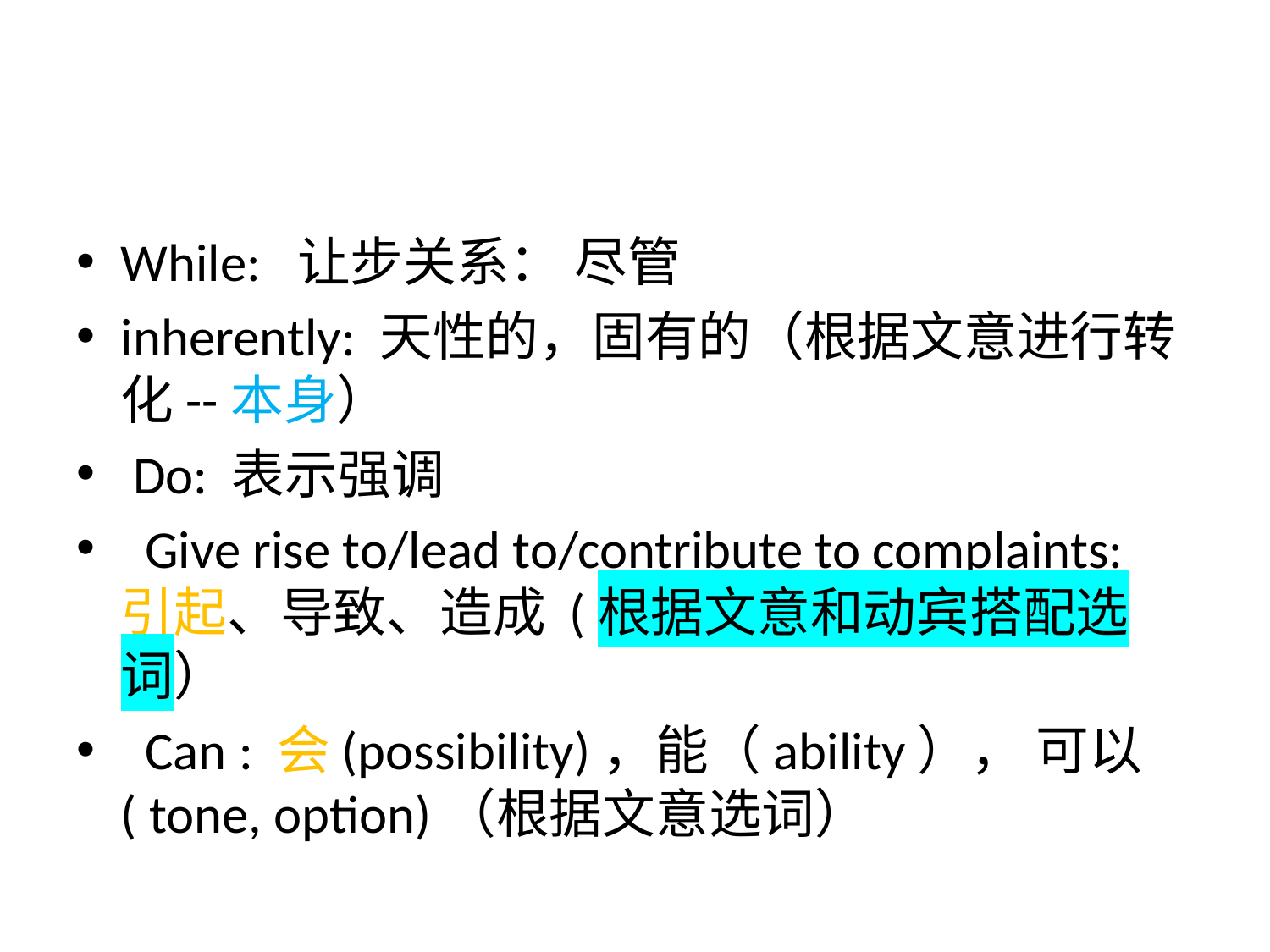

#
While:  让步关系： 尽管
inherently: 天性的，固有的（根据文意进行转化--本身）
 Do: 表示强调
  Give rise to/lead to/contribute to complaints: 引起、导致、造成 (根据文意和动宾搭配选词）
  Can : 会(possibility)，能（ability）， 可以( tone, option)（根据文意选词）